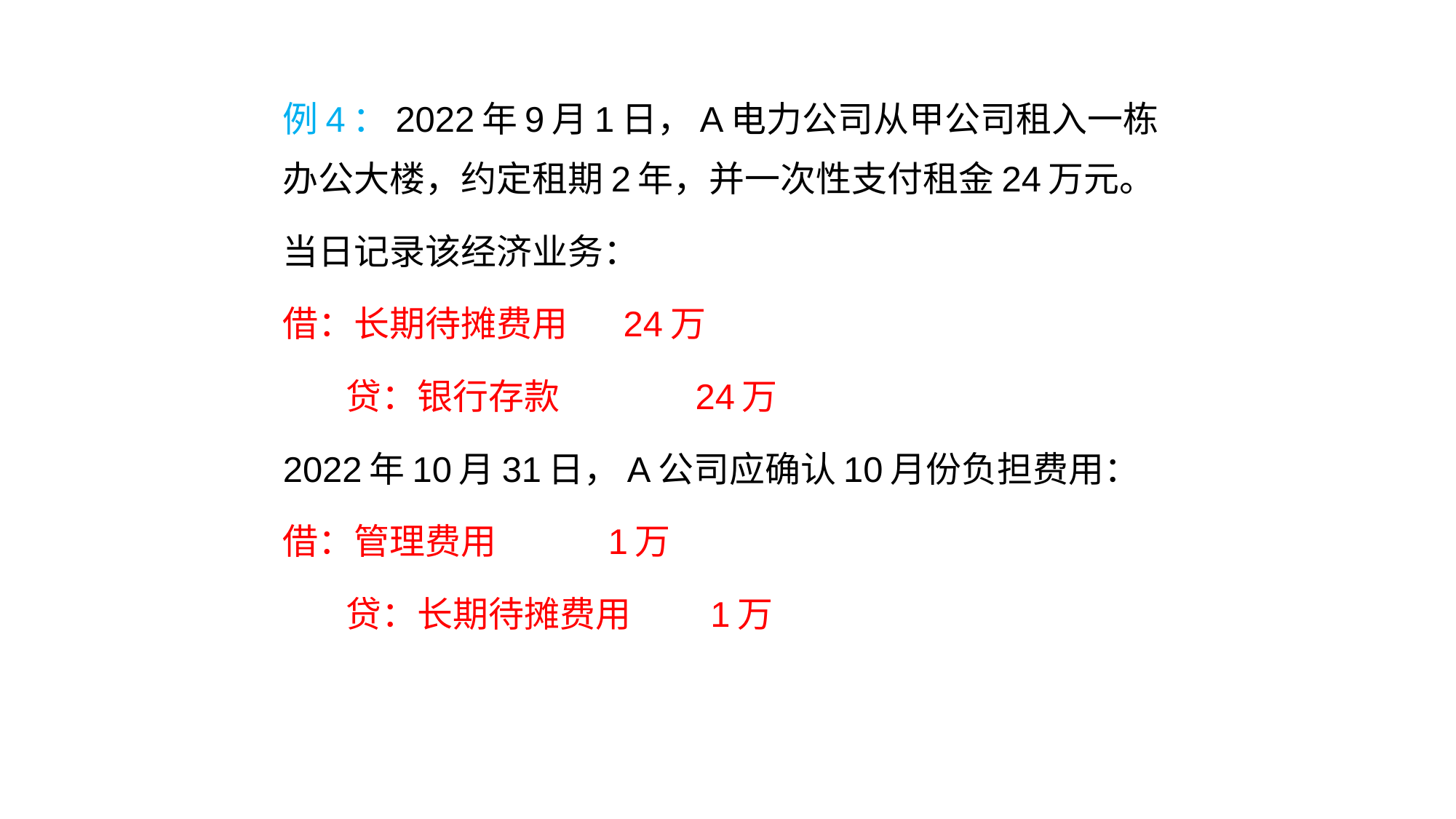

例4：2022年9月1日，A电力公司从甲公司租入一栋办公大楼，约定租期2年，并一次性支付租金24万元。
当日记录该经济业务：
借：长期待摊费用      24万
       贷：银行存款                24万
2022年10月31日，A公司应确认10月份负担费用：
借：管理费用             1万
       贷：长期待摊费用         1万